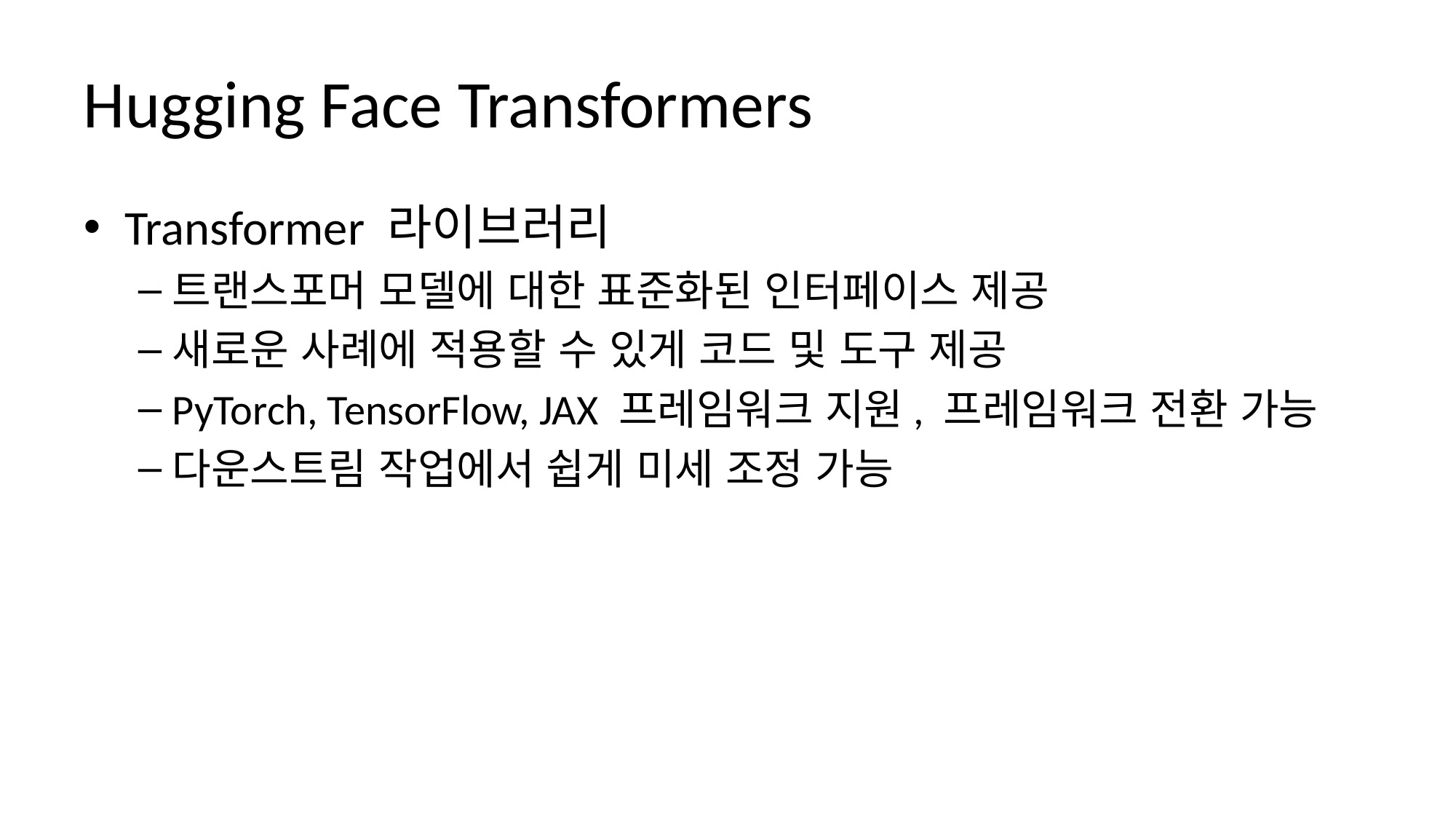

# Hugging Face Transformers
Transformer 라이브러리
트랜스포머 모델에 대한 표준화된 인터페이스 제공
새로운 사례에 적용할 수 있게 코드 및 도구 제공
PyTorch, TensorFlow, JAX 프레임워크 지원, 프레임워크 전환 가능
다운스트림 작업에서 쉽게 미세 조정 가능